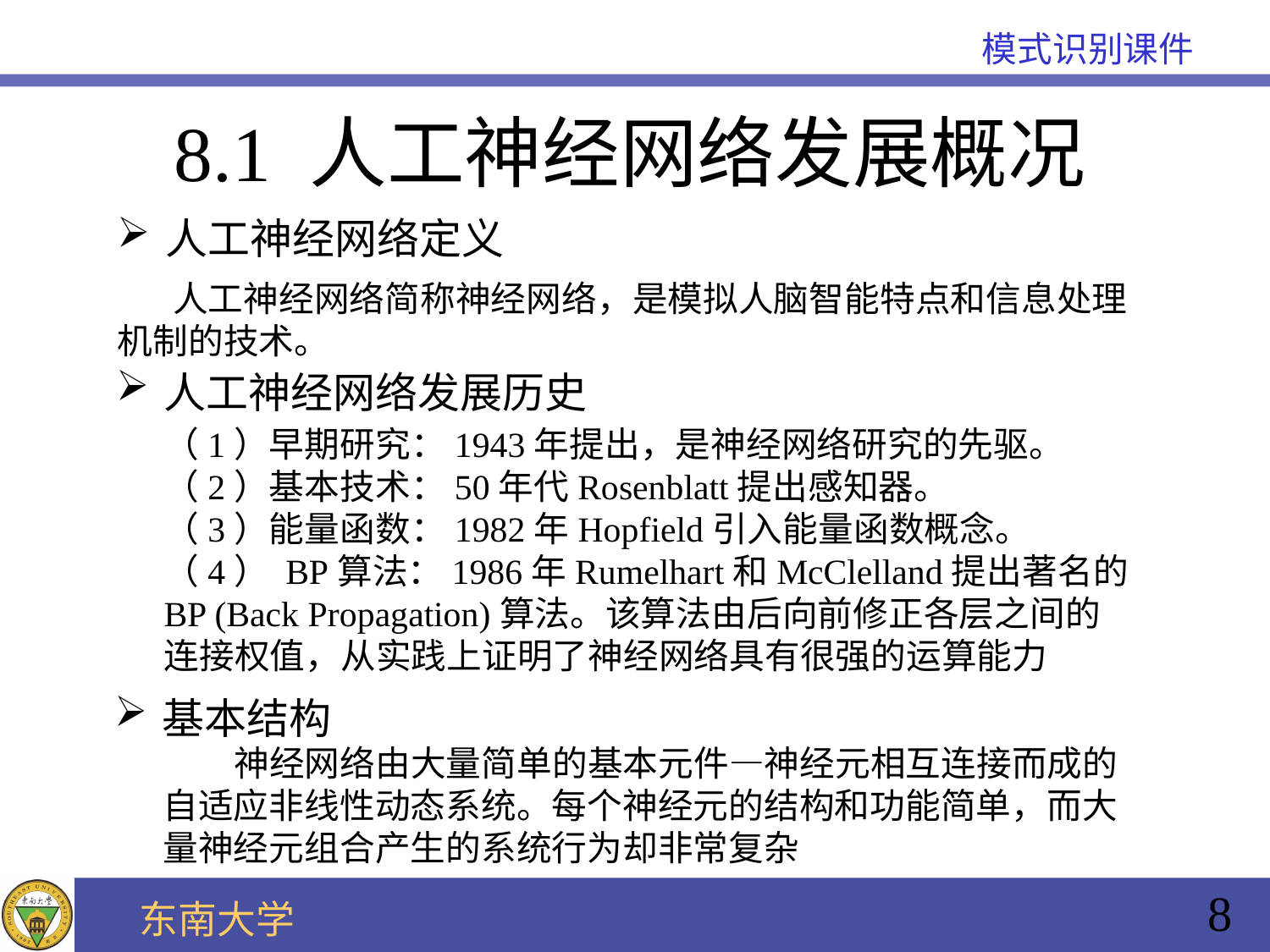

# 8.1 人工神经网络发展概况
人工神经网络定义
      人工神经网络简称神经网络，是模拟人脑智能特点和信息处理机制的技术。
人工神经网络发展历史
（1）早期研究：1943年提出，是神经网络研究的先驱。
（2）基本技术：50年代Rosenblatt提出感知器。
（3）能量函数：1982年Hopfield引入能量函数概念。
（4） BP算法：1986年Rumelhart和McClelland提出著名的BP (Back Propagation)算法。该算法由后向前修正各层之间的连接权值，从实践上证明了神经网络具有很强的运算能力
基本结构
        神经网络由大量简单的基本元件—神经元相互连接而成的自适应非线性动态系统。每个神经元的结构和功能简单，而大量神经元组合产生的系统行为却非常复杂
8